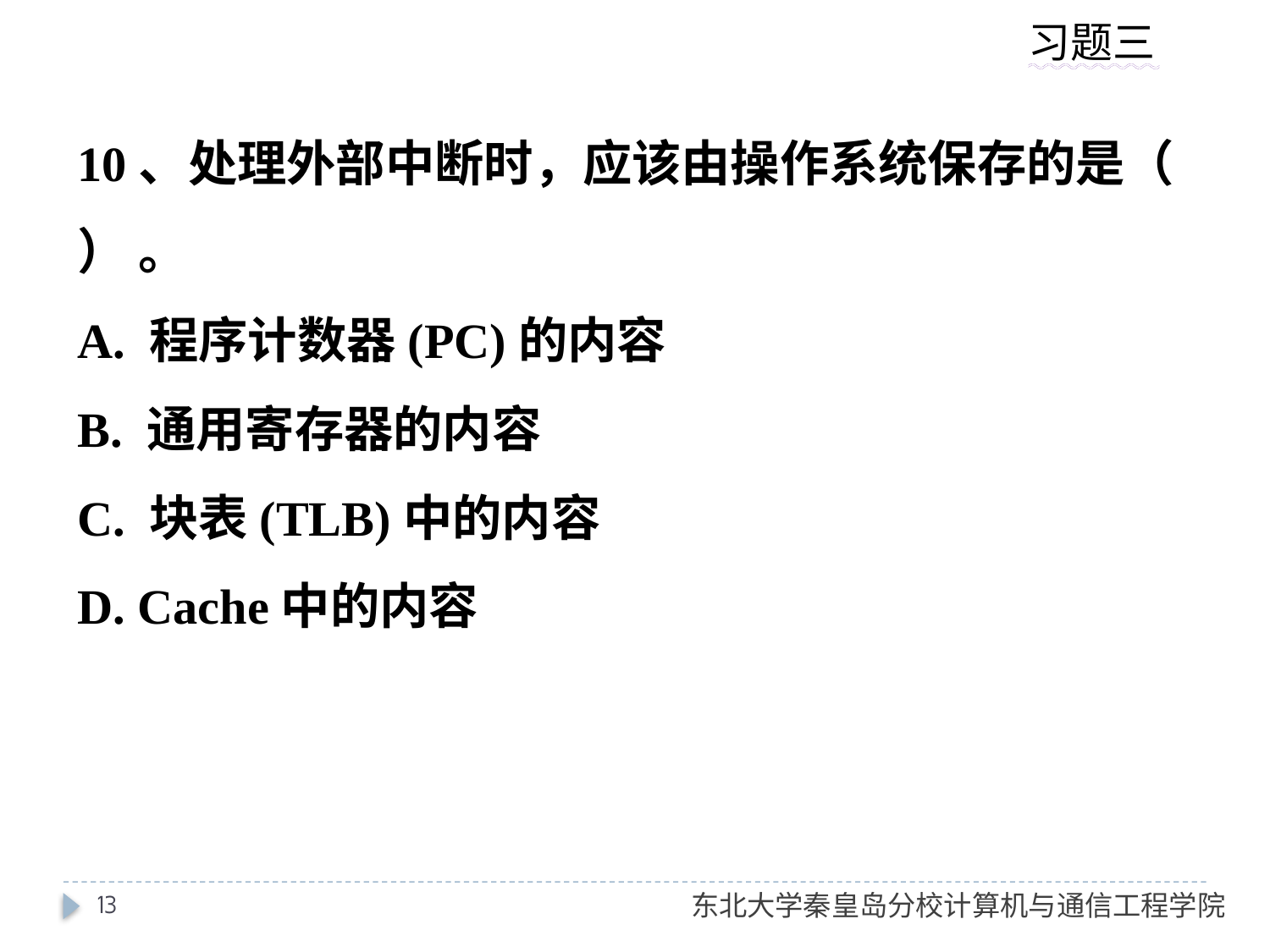

10、处理外部中断时，应该由操作系统保存的是（  ） 。
A. 程序计数器(PC)的内容
B. 通用寄存器的内容
C. 块表(TLB)中的内容
D. Cache中的内容

13